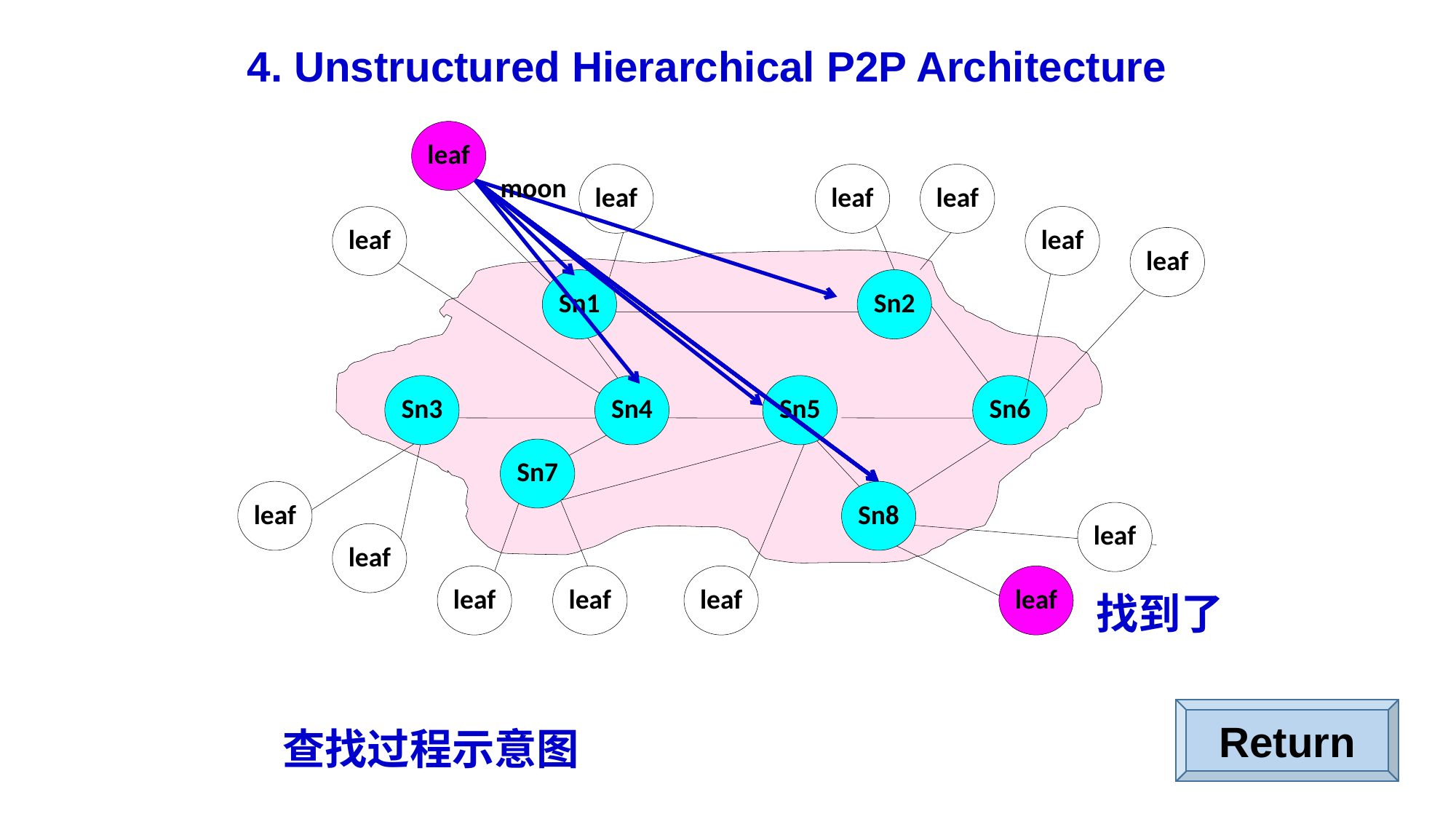

4. Unstructured Hierarchical P2P Architecture
leaf

leaf
leaf
leaf
moon

leaf
leaf

leaf

Sn1
Sn2

Sn3
Sn4
Sn5
Sn6

Sn7

leaf

Sn8

leaf
leaf

leaf
leaf
leaf
leaf
找到了
Return
查找过程示意图